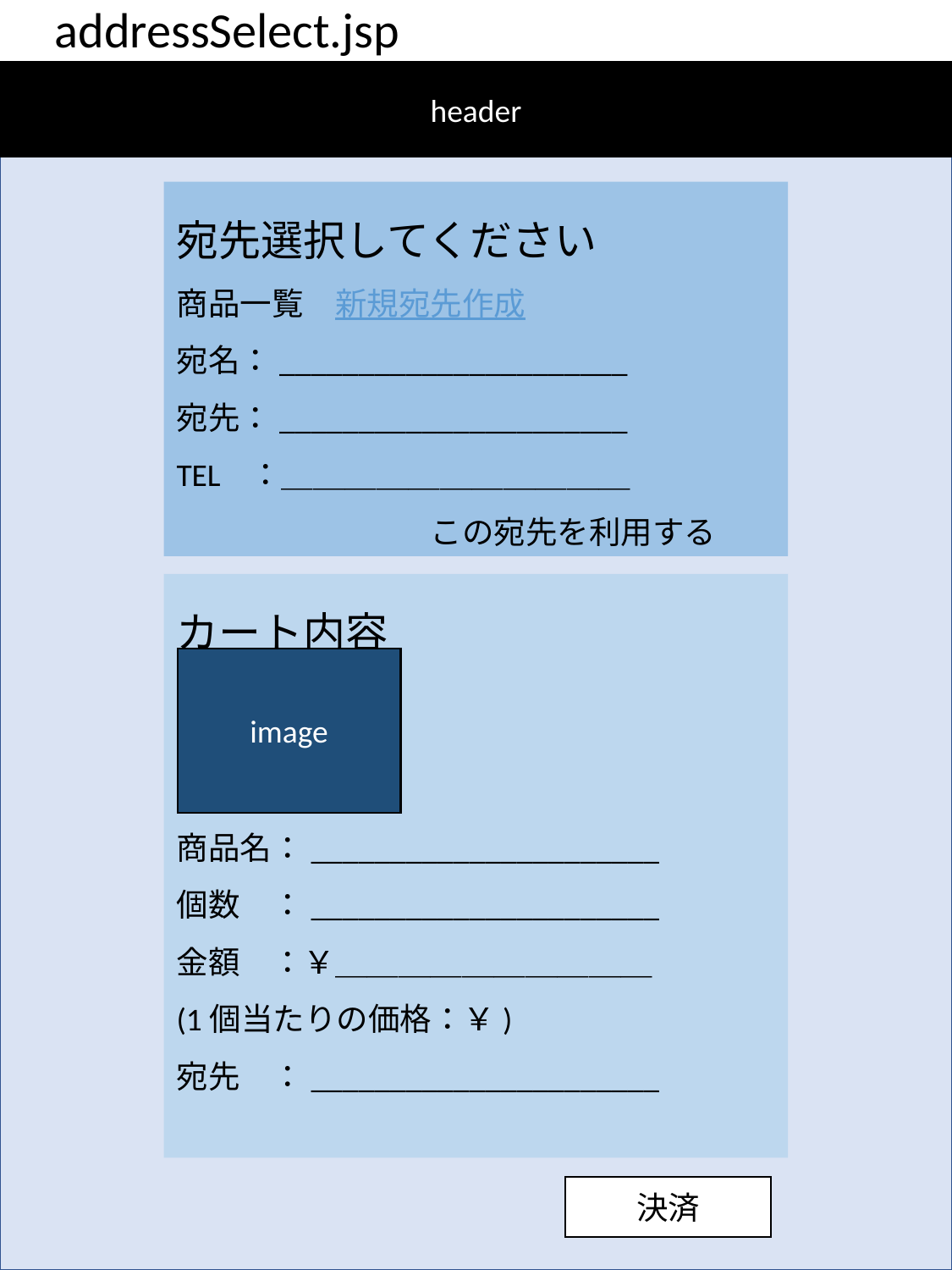

addressSelect.jsp
header

宛先選択してください
商品一覧　新規宛先作成
宛名：______________________
宛先：______________________
TEL   ：＿＿＿＿＿＿＿＿＿＿＿
		この宛先を利用する
カート内容

商品名：______________________
個数　：______________________
金額　：￥＿＿＿＿＿＿＿＿＿＿
(1個当たりの価格：￥)
宛先　：______________________

image
決済